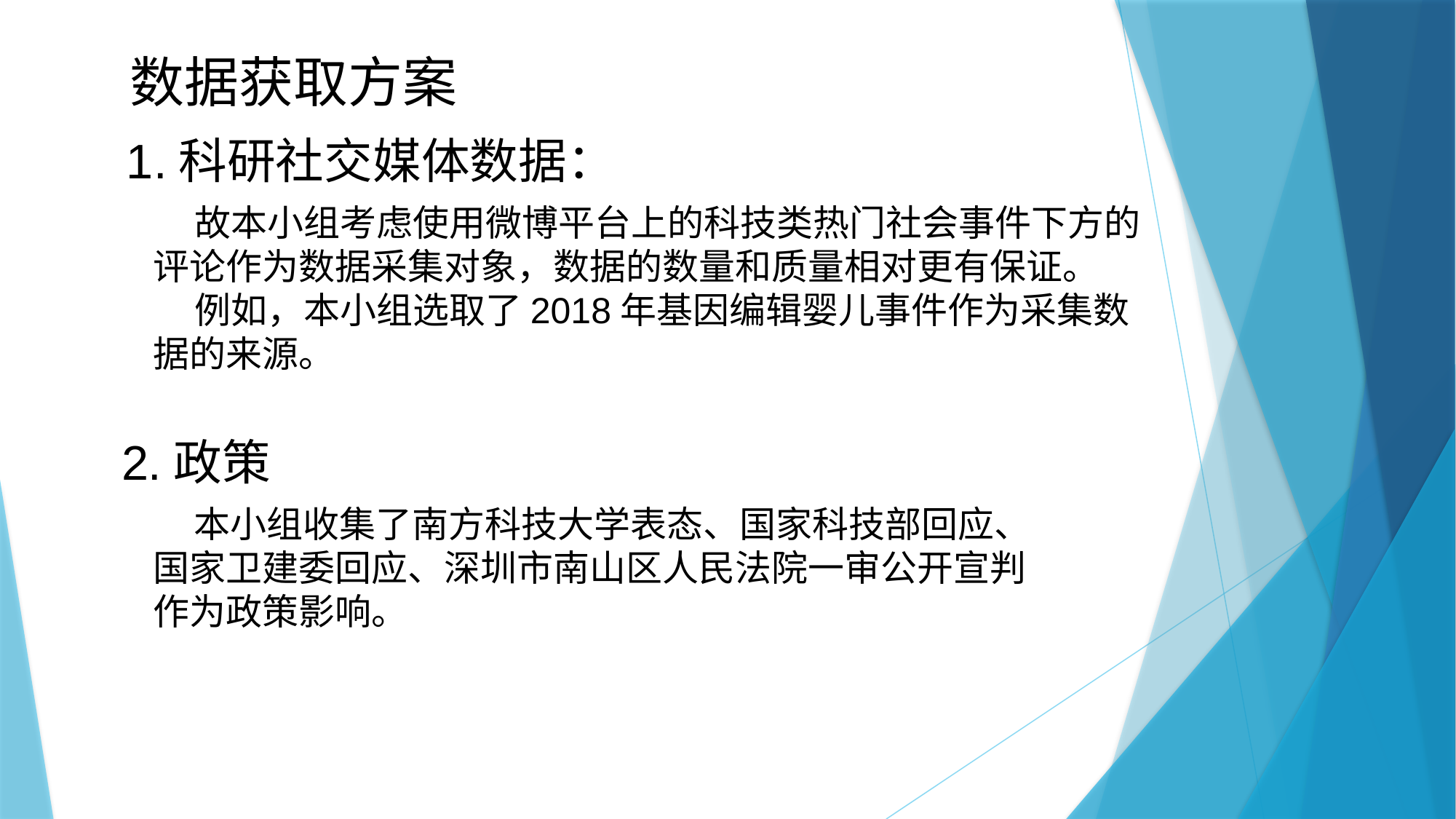

数据获取方案
1.科研社交媒体数据：
    故本小组考虑使用微博平台上的科技类热门社会事件下方的评论作为数据采集对象，数据的数量和质量相对更有保证。
    例如，本小组选取了2018年基因编辑婴儿事件作为采集数据的来源。
2.政策
    本小组收集了南方科技大学表态、国家科技部回应、国家卫建委回应、深圳市南山区人民法院一审公开宣判作为政策影响。